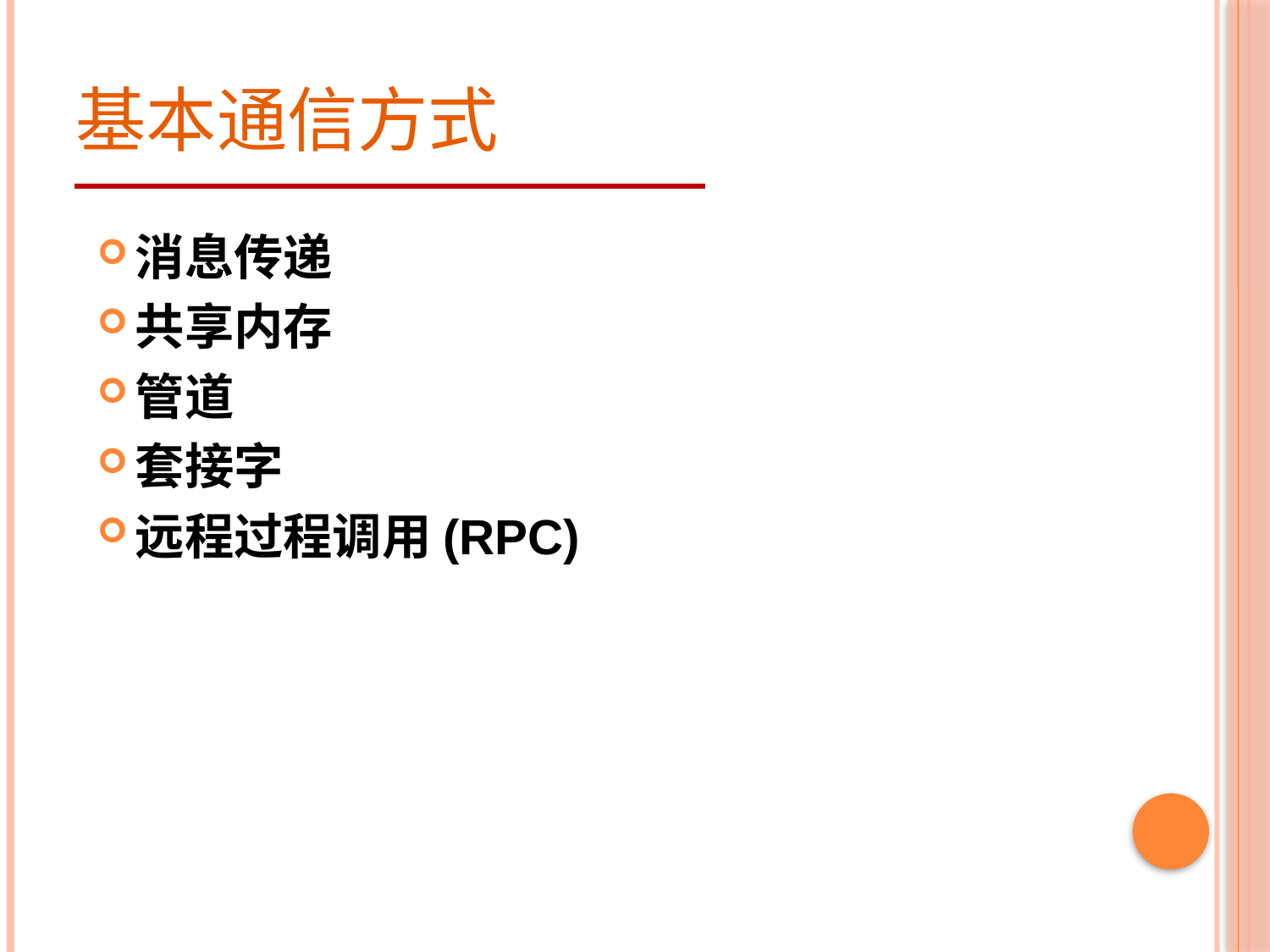

# 基本通信方式
消息传递
共享内存
管道
套接字
远程过程调用(RPC)